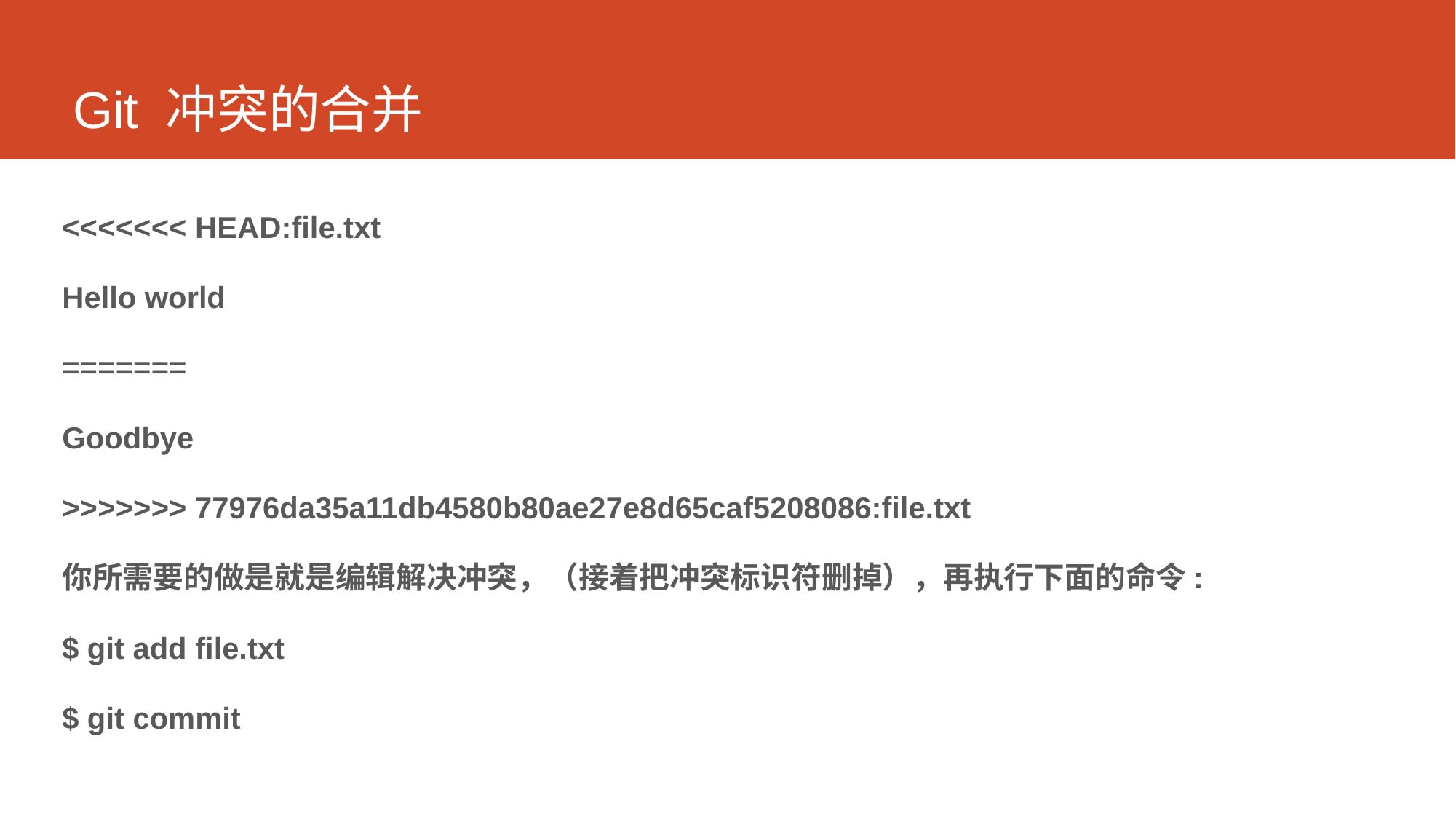

# Git 冲突的合并
<<<<<<< HEAD:file.txt
Hello world
=======
Goodbye
>>>>>>> 77976da35a11db4580b80ae27e8d65caf5208086:file.txt
你所需要的做是就是编辑解决冲突，（接着把冲突标识符删掉），再执行下面的命令:
$ git add file.txt
$ git commit